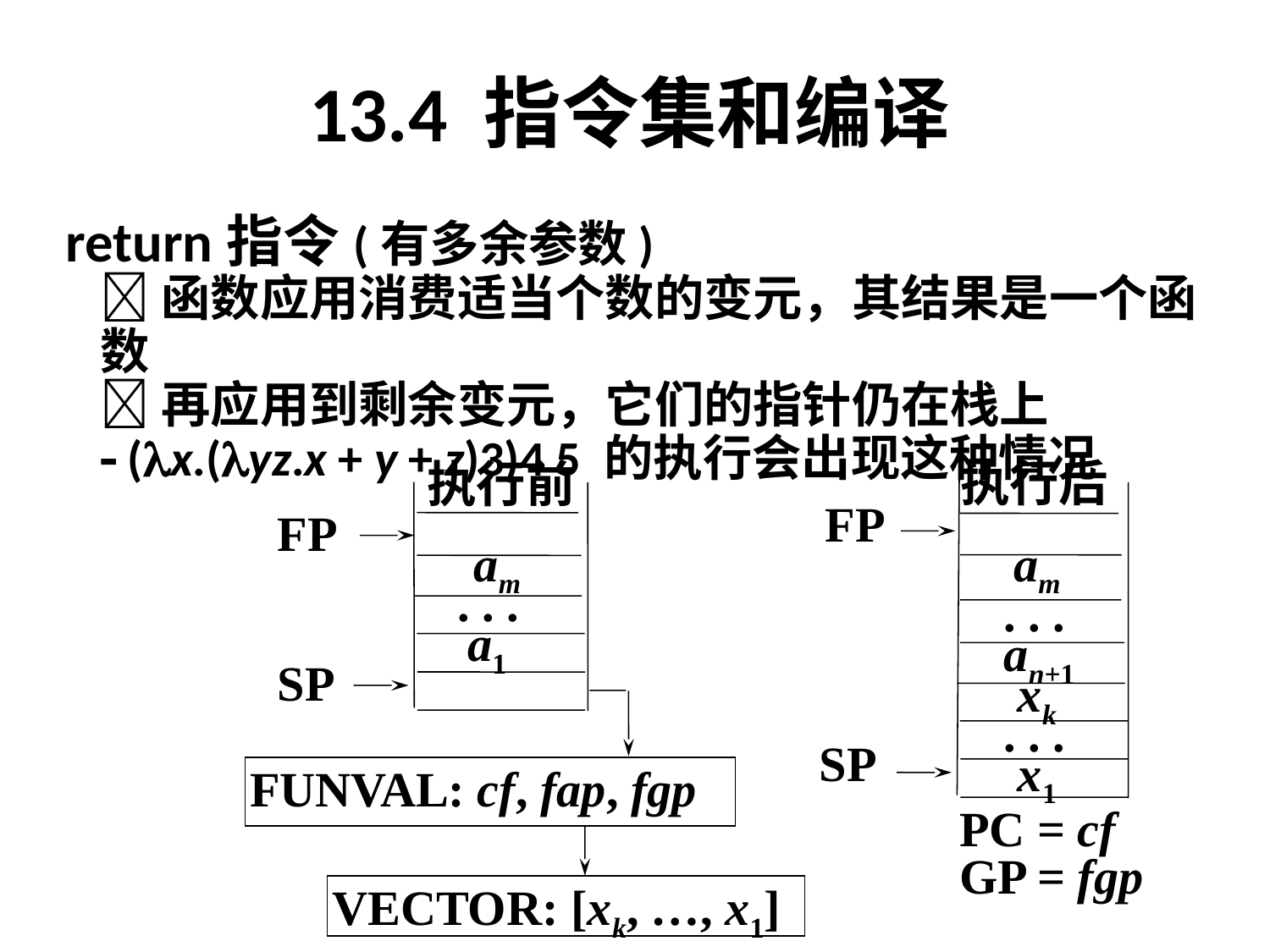

# 13.4 指令集和编译
 return指令(有多余参数)
	−函数应用消费适当个数的变元，其结果是一个函数
	−再应用到剩余变元，它们的指针仍在栈上
	− (λx.(λyz.x + y + z)3)4 5 的执行会出现这种情况
执行后

FP

am

. . .

an+1

xk

. . .

SP
x1

PC = cf
GP = fgp
执行前

FP

am

. . .

a1

SP

FUNVAL: cf, fap, fgp

VECTOR: [xk, …, x1]